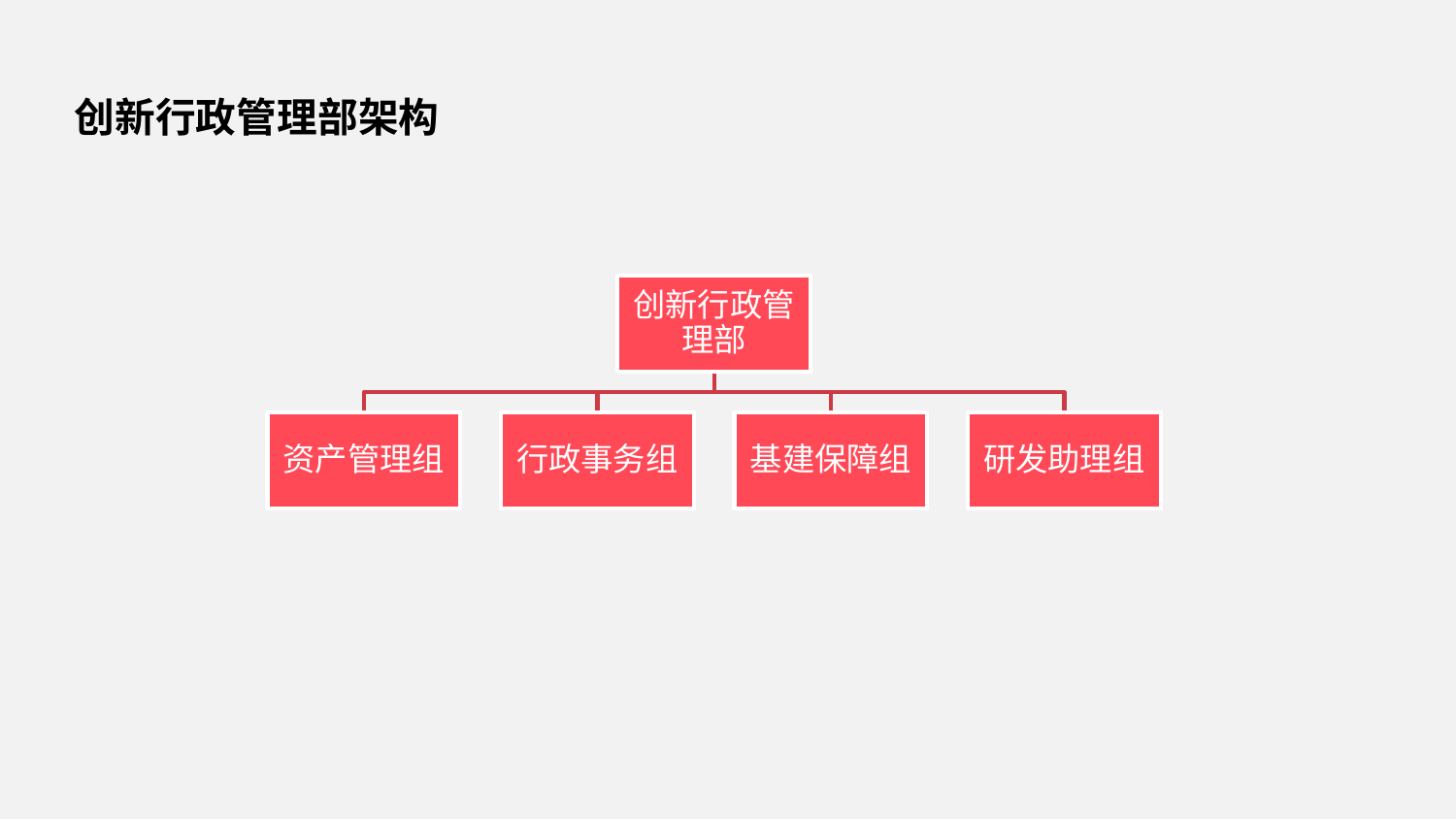

创新行政管理部架构

创新行政管理部
资产管理组
行政事务组
基建保障组
研发助理组